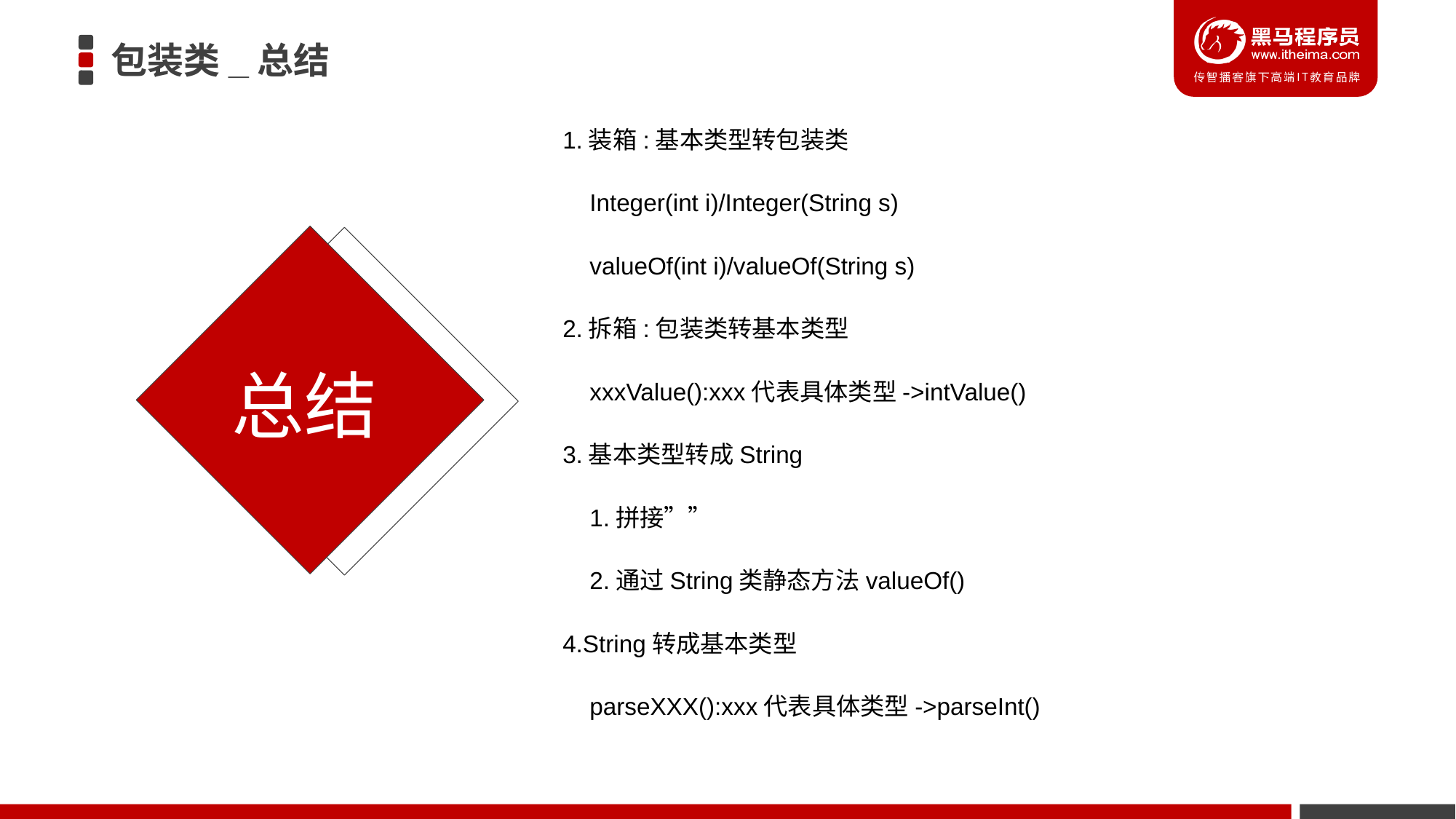

# 包装类_总结
1.装箱:基本类型转包装类
    Integer(int i)/Integer(String s)
    valueOf(int i)/valueOf(String s)
2.拆箱:包装类转基本类型
    xxxValue():xxx代表具体类型->intValue()
3.基本类型转成String
    1.拼接””
    2.通过String类静态方法valueOf()
4.String转成基本类型
    parseXXX():xxx代表具体类型->parseInt()